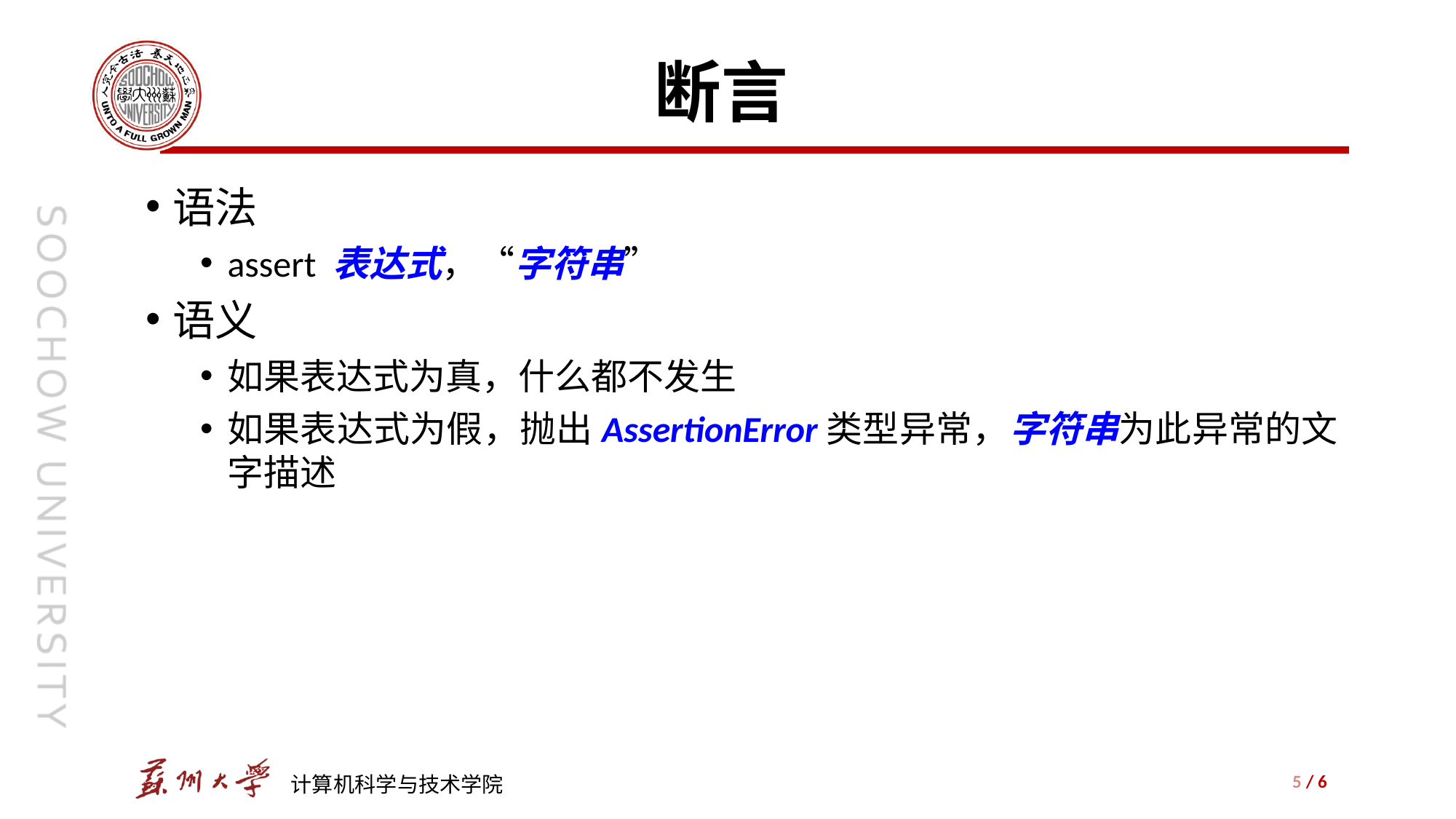

# 断言
语法
assert 表达式，“字符串”
语义
如果表达式为真，什么都不发生
如果表达式为假，抛出AssertionError类型异常，字符串为此异常的文字描述
5